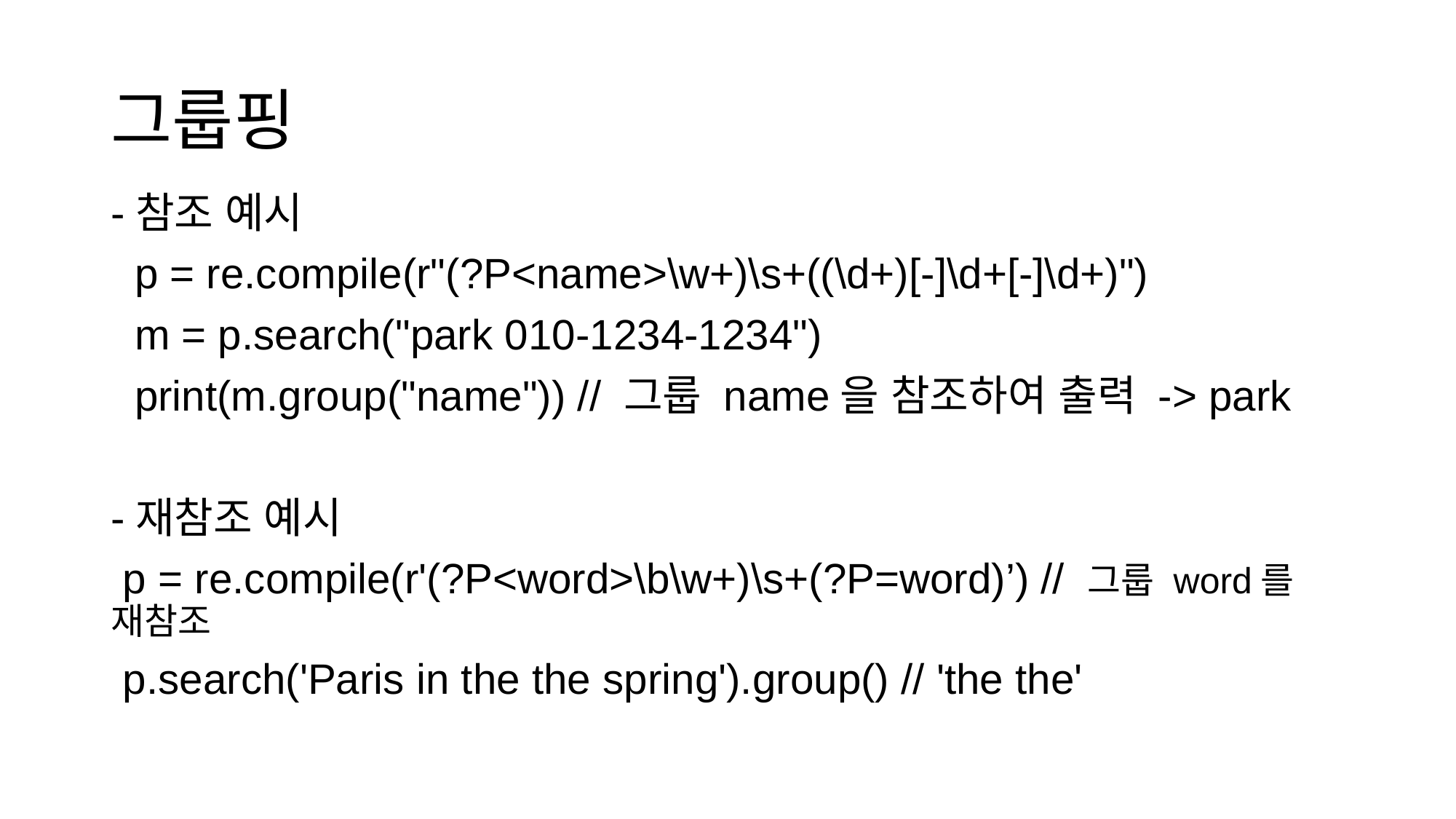

# 그룹핑
-참조 예시
  p = re.compile(r"(?P<name>\w+)\s+((\d+)[-]\d+[-]\d+)")
  m = p.search("park 010-1234-1234")
  print(m.group("name")) // 그룹 name을 참조하여 출력 -> park

-재참조 예시
 p = re.compile(r'(?P<word>\b\w+)\s+(?P=word)’) // 그룹 word를 재참조
 p.search('Paris in the the spring').group() // 'the the'